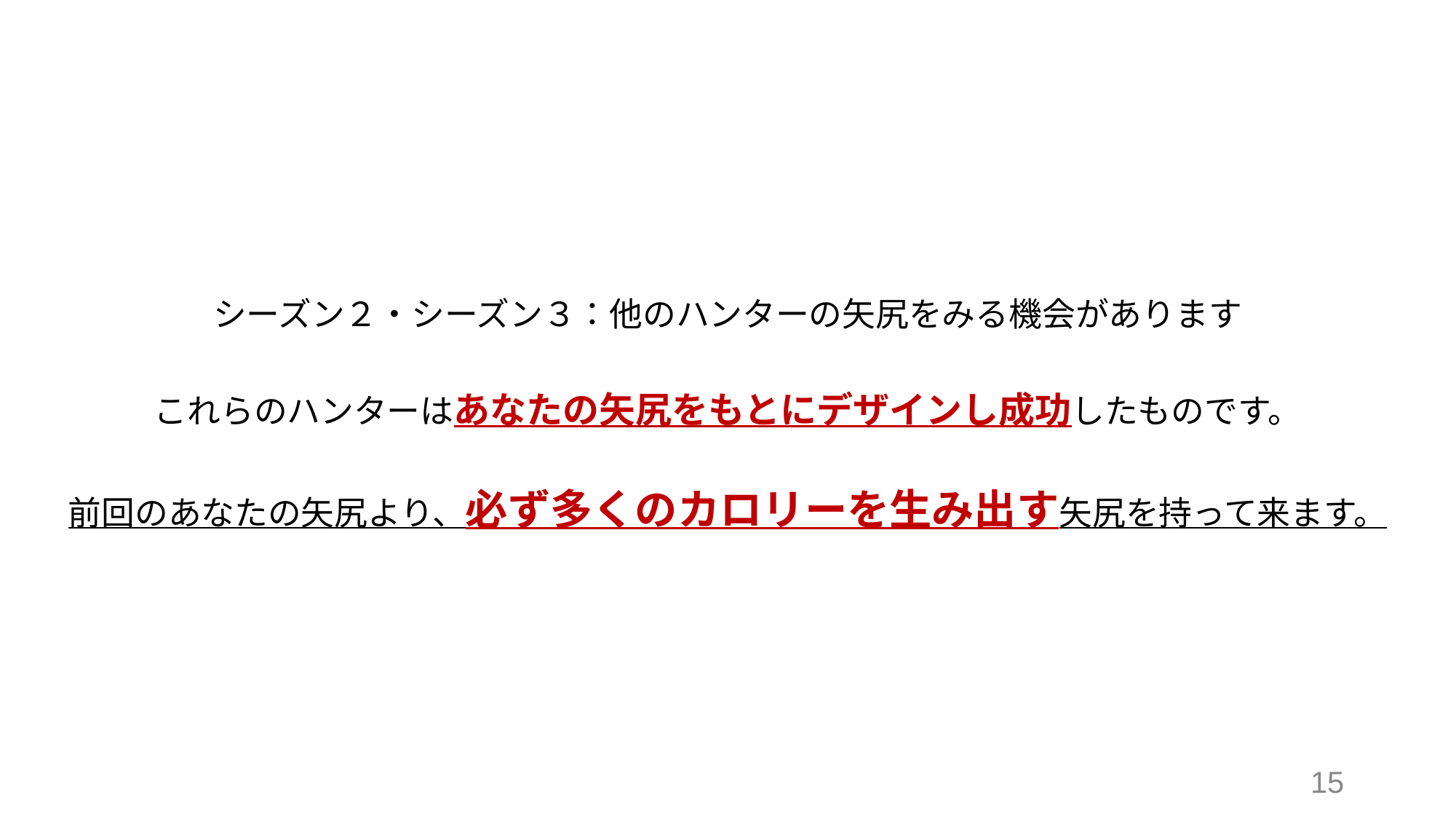

シーズン２・シーズン３：他のハンターの矢尻をみる機会があります

これらのハンターはあなたの矢尻をもとにデザインし成功したものです。

前回のあなたの矢尻より、必ず多くのカロリーを生み出す矢尻を持って来ます。

15